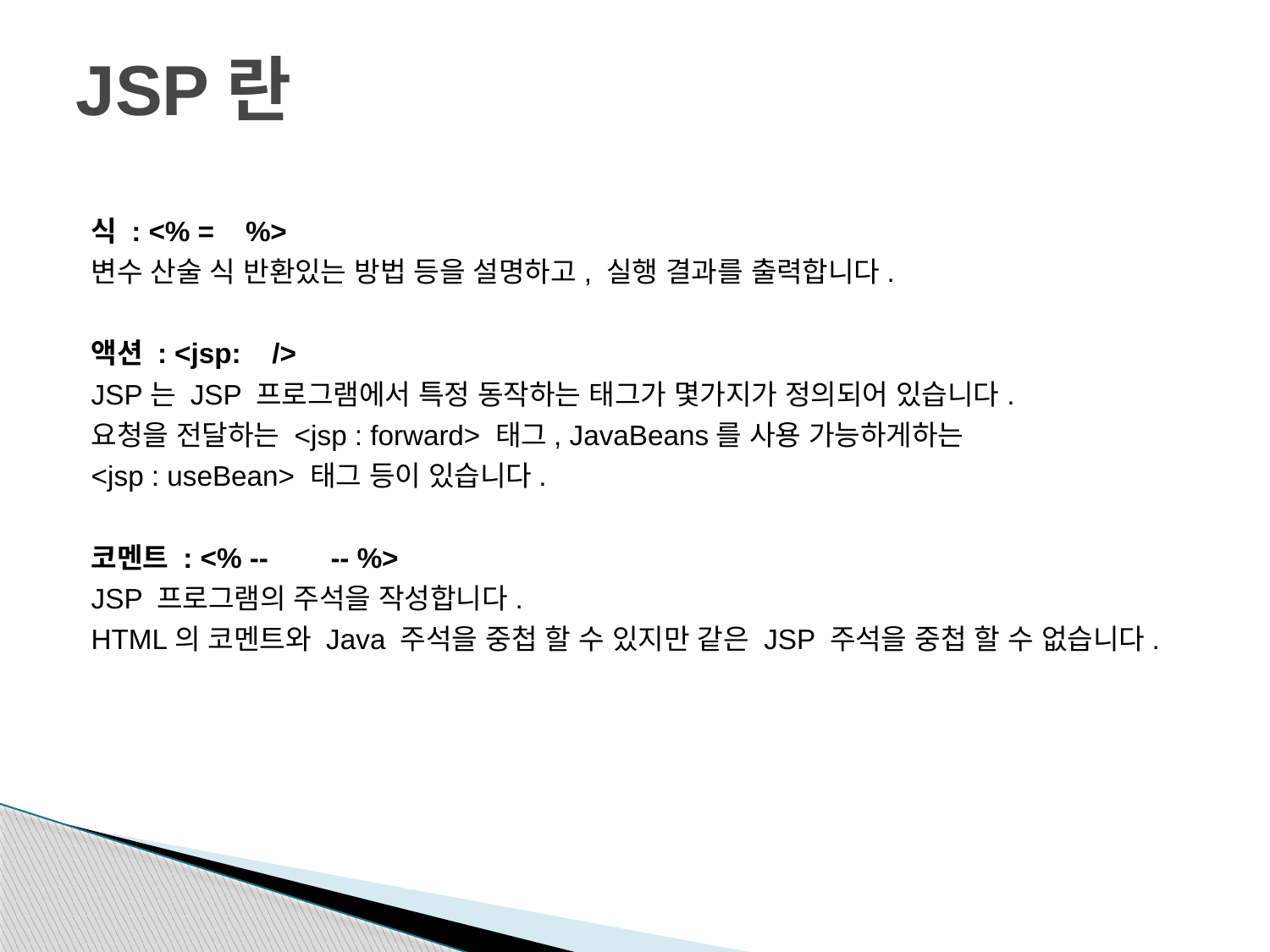

# JSP란

식 : <% =    %>
변수 산술 식 반환있는 방법 등을 설명하고, 실행 결과를 출력합니다.

액션 : <jsp:    />
JSP는 JSP 프로그램에서 특정 동작하는 태그가 몇가지가 정의되어 있습니다.
요청을 전달하는 <jsp : forward> 태그, JavaBeans를 사용 가능하게하는
<jsp : useBean> 태그 등이 있습니다.

코멘트 : <% --        -- %>
JSP 프로그램의 주석을 작성합니다.
HTML의 코멘트와 Java 주석을 중첩 할 수 있지만 같은 JSP 주석을 중첩 할 수 없습니다.